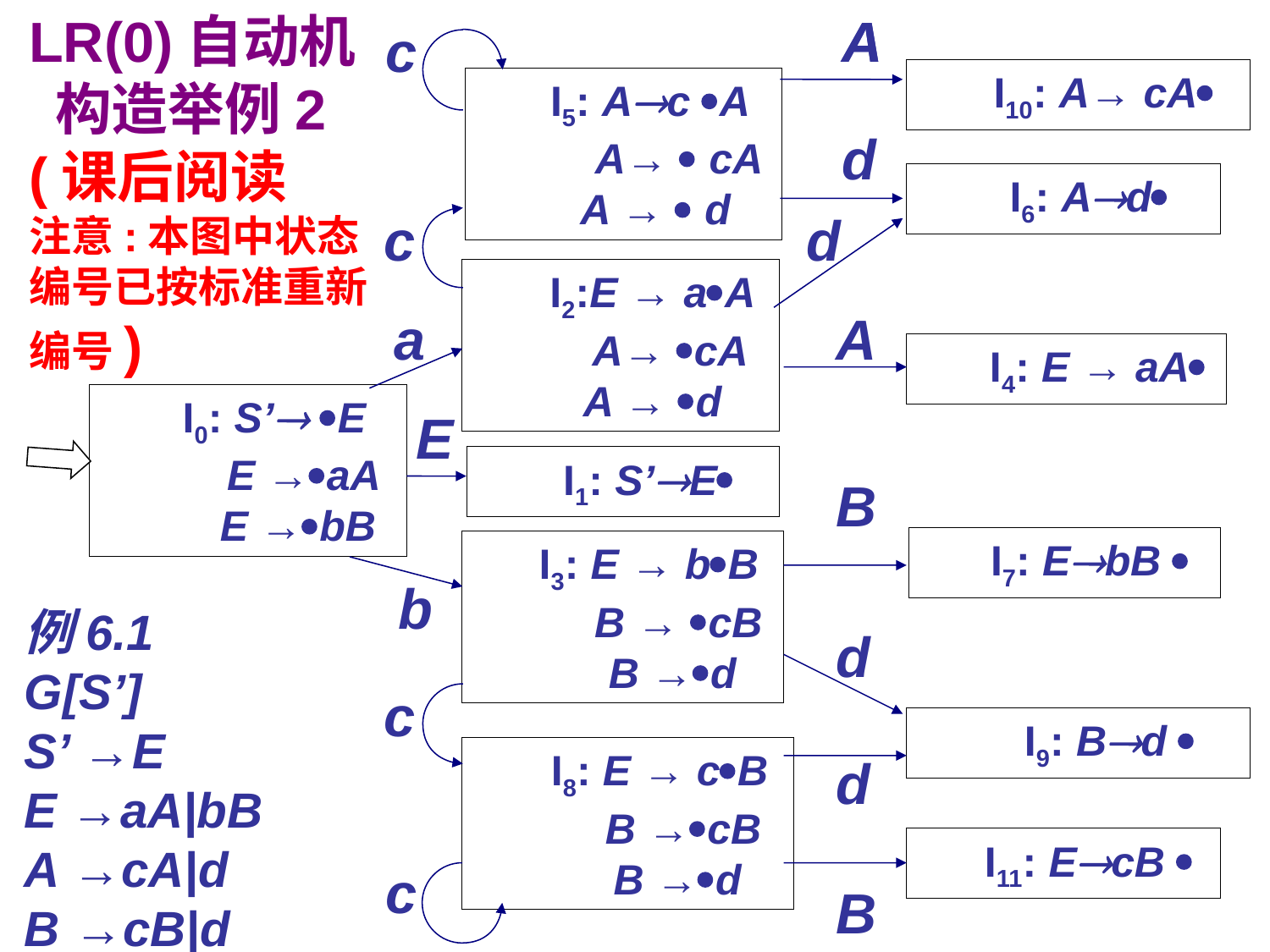

LR(0)自动机
 构造举例2
(课后阅读
注意:本图中状态编号已按标准重新编号)
A
A
c

I10: A→ cA•
I5: A→c •A
    A→ • cA
A → • d

d
I6: A→d•
c

d

I2:E → a•A
   A→ •cA
A → •d
a
A
I4: E → aA•

I0: S’→ •E
    E →•aA
   E →•bB
E

I1: S’→E•
B

I7: E→bB •
I3: E → b•B
    B → •cB
   B →•d

b
例6.1 G[S’]
S’ →E
E →aA|bB
A →cA|d
B →cB|d
d

c

I9: B→d •

I8: E → c•B
    B →•cB
   B →•d
d

I11: E→cB •
c

B